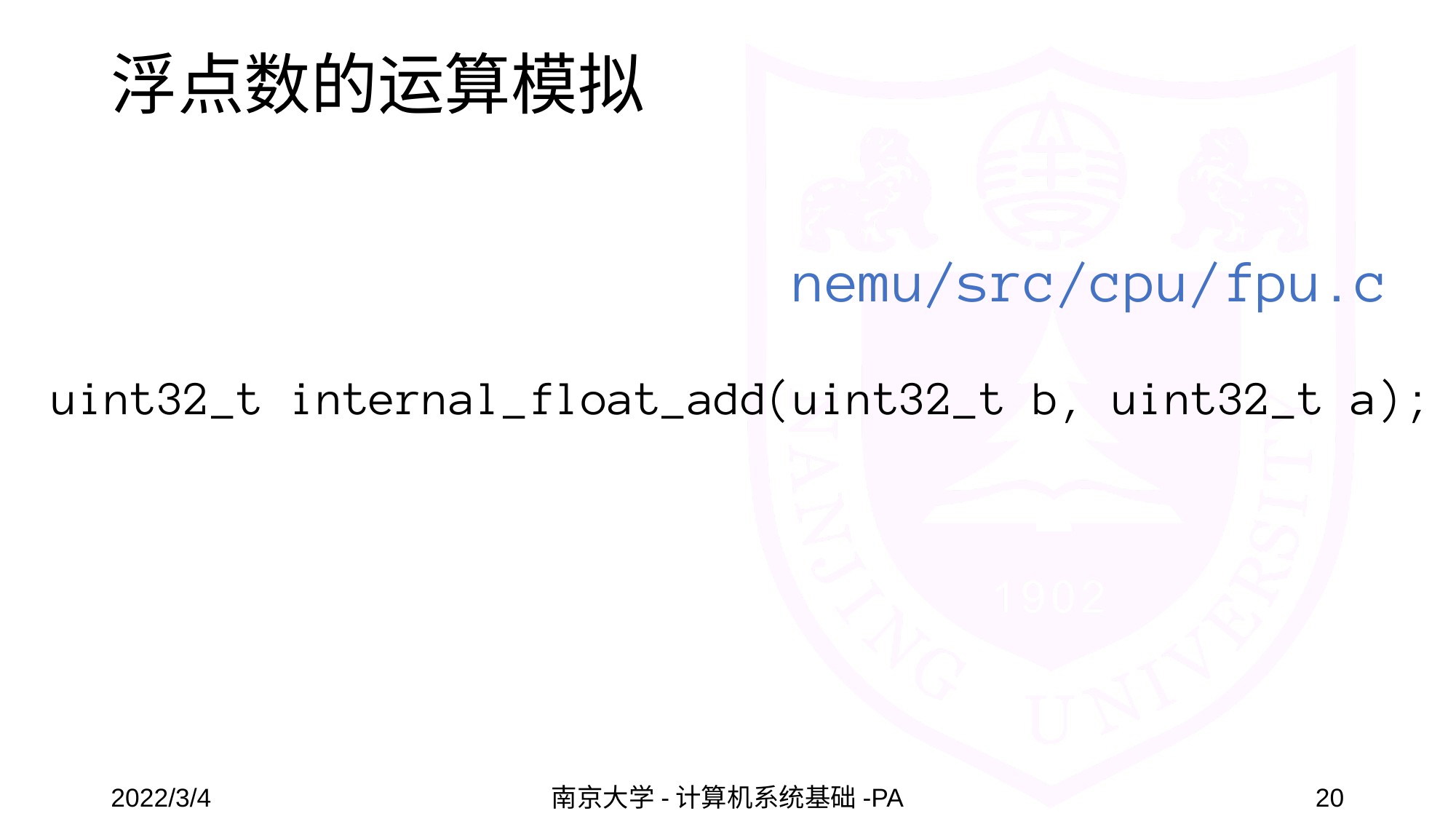

# 浮点数的运算模拟
nemu/src/cpu/fpu.c
uint32_t internal_float_add(uint32_t b, uint32_t a);
2022/3/4
南京大学-计算机系统基础-PA
20